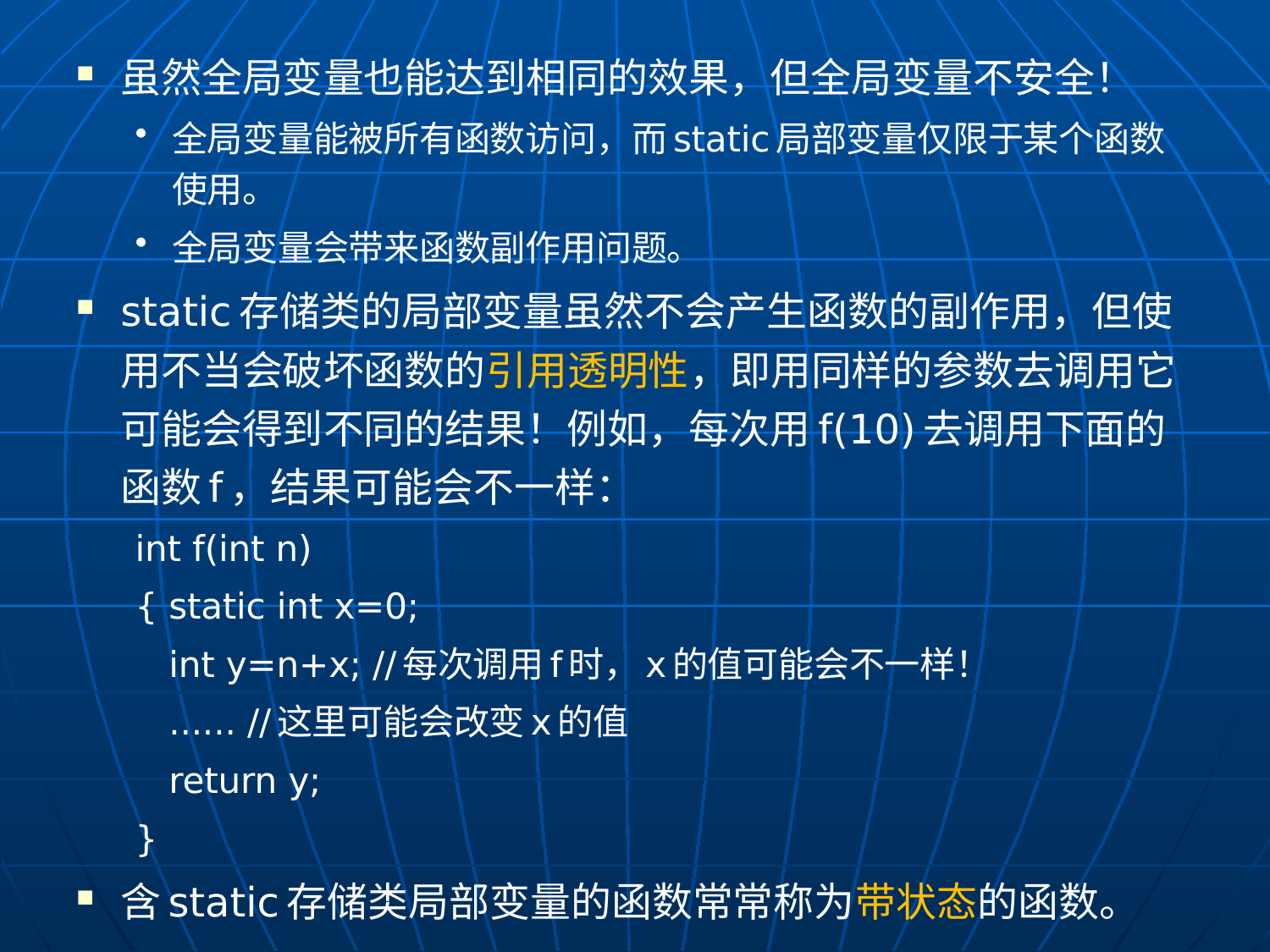

虽然全局变量也能达到相同的效果，但全局变量不安全！
全局变量能被所有函数访问，而static局部变量仅限于某个函数使用。
全局变量会带来函数副作用问题。
static存储类的局部变量虽然不会产生函数的副作用，但使用不当会破坏函数的引用透明性，即用同样的参数去调用它可能会得到不同的结果！例如，每次用f(10)去调用下面的函数f，结果可能会不一样：
int f(int n)
{ static int x=0;
   int y=n+x; //每次调用f时，x的值可能会不一样！
   ...... //这里可能会改变x的值
   return y;
}
含static存储类局部变量的函数常常称为带状态的函数。